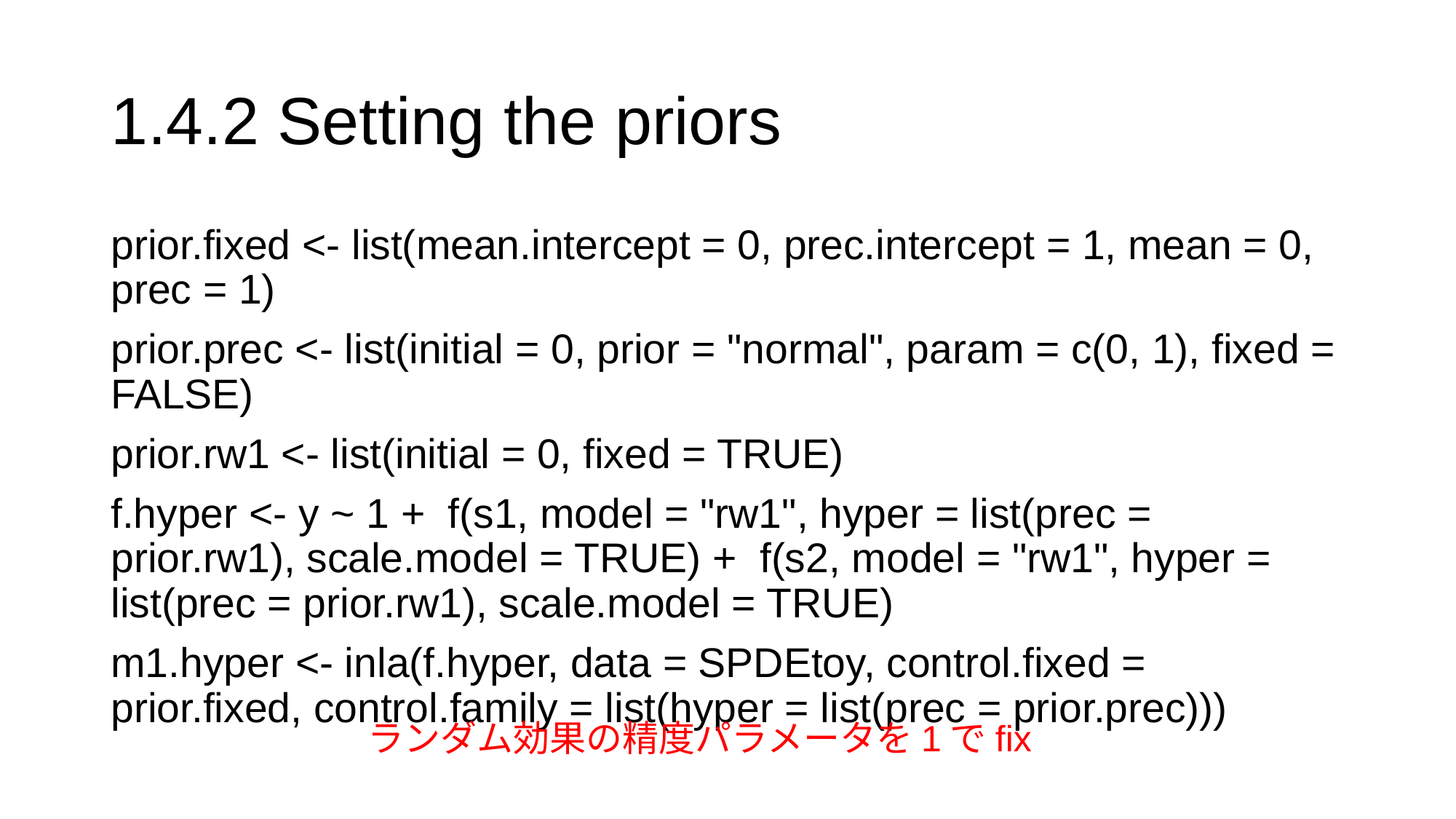

# 1.4.2 Setting the priors
prior.fixed <- list(mean.intercept = 0, prec.intercept = 1, mean = 0, prec = 1)
prior.prec <- list(initial = 0, prior = "normal", param = c(0, 1), fixed = FALSE)
prior.rw1 <- list(initial = 0, fixed = TRUE)
f.hyper <- y ~ 1 +  f(s1, model = "rw1", hyper = list(prec = prior.rw1), scale.model = TRUE) +  f(s2, model = "rw1", hyper = list(prec = prior.rw1), scale.model = TRUE)
m1.hyper <- inla(f.hyper, data = SPDEtoy, control.fixed = prior.fixed, control.family = list(hyper = list(prec = prior.prec)))

ランダム効果の精度パラメータを1でfix